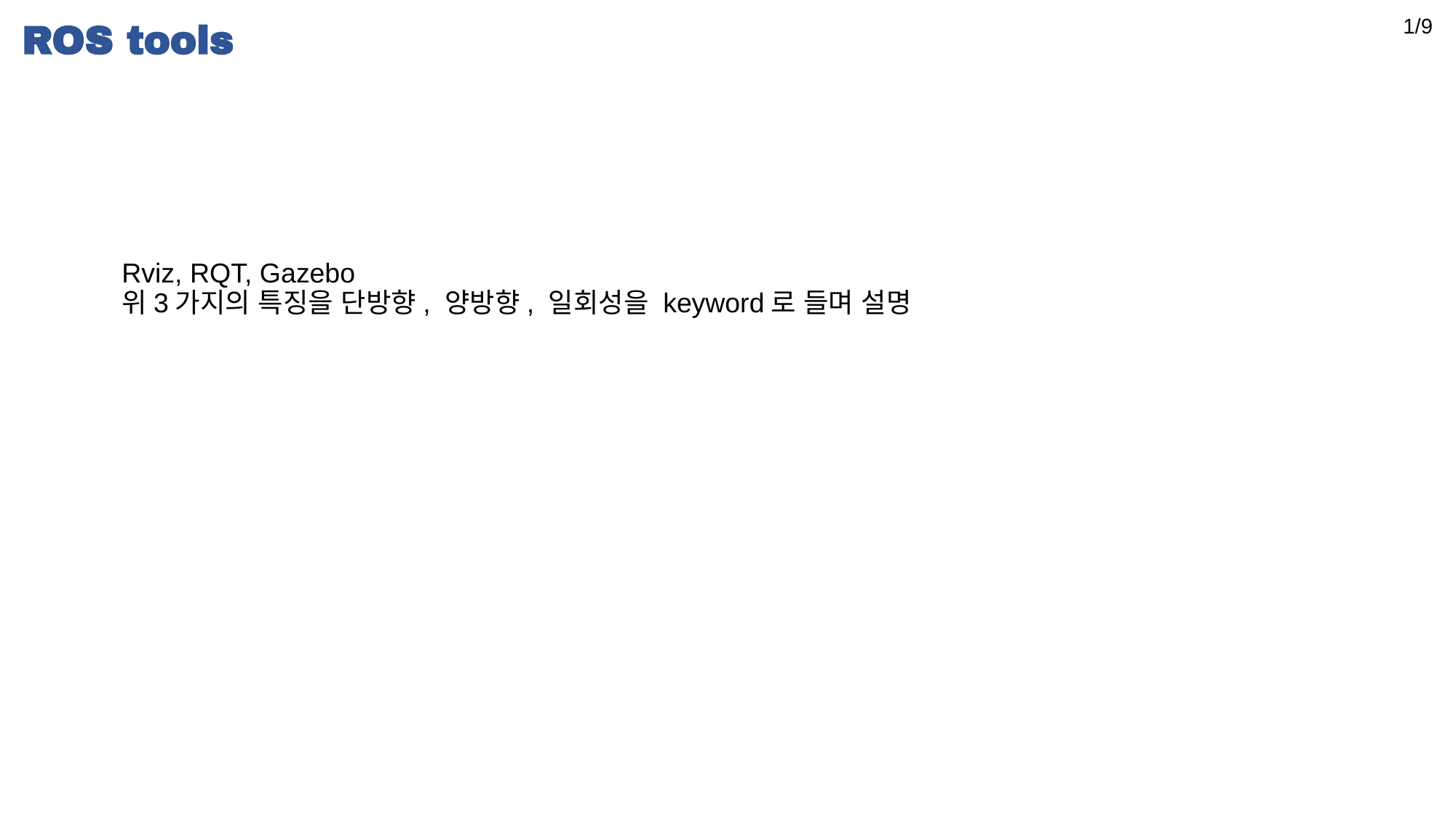

1/9
ROS tools
Rviz, RQT, Gazebo
위3가지의 특징을 단방향, 양방향, 일회성을 keyword로 들며 설명
Why we have used Fully-Connected-Net?, And why use Fully-Convolution-Net?